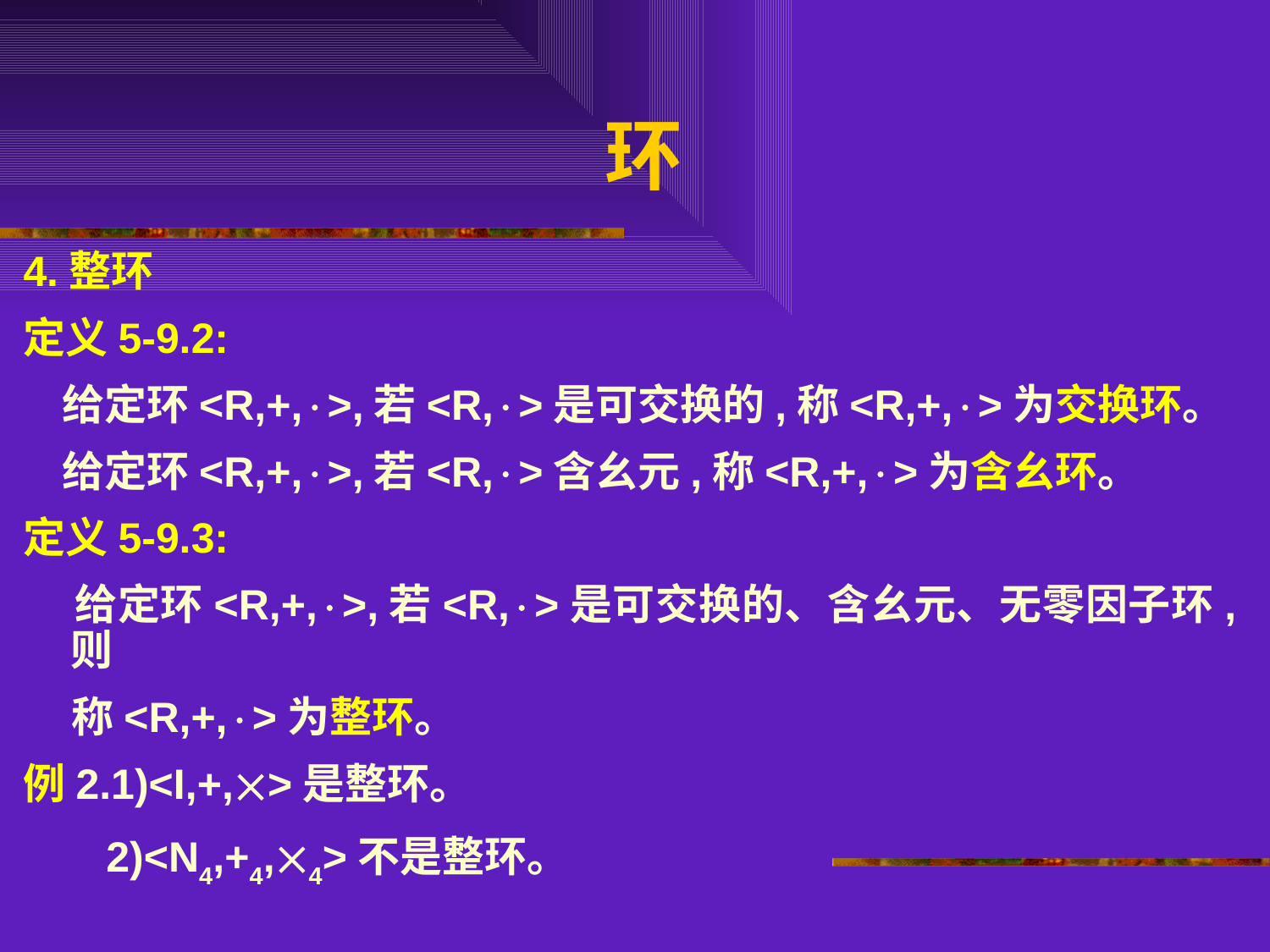

# 环
4.整环
定义5-9.2:
   给定环<R,+,⋅>,若<R,⋅>是可交换的,称<R,+,⋅>为交换环。
   给定环<R,+,⋅>,若<R,⋅>含幺元,称<R,+,⋅>为含幺环。
定义5-9.3:
    给定环<R,+,⋅>,若<R,⋅>是可交换的、含幺元、无零因子环,则
    称<R,+,⋅>为整环。
例2.1)<I,+,×>是整环。
       2)<N4,+4,×4>不是整环。